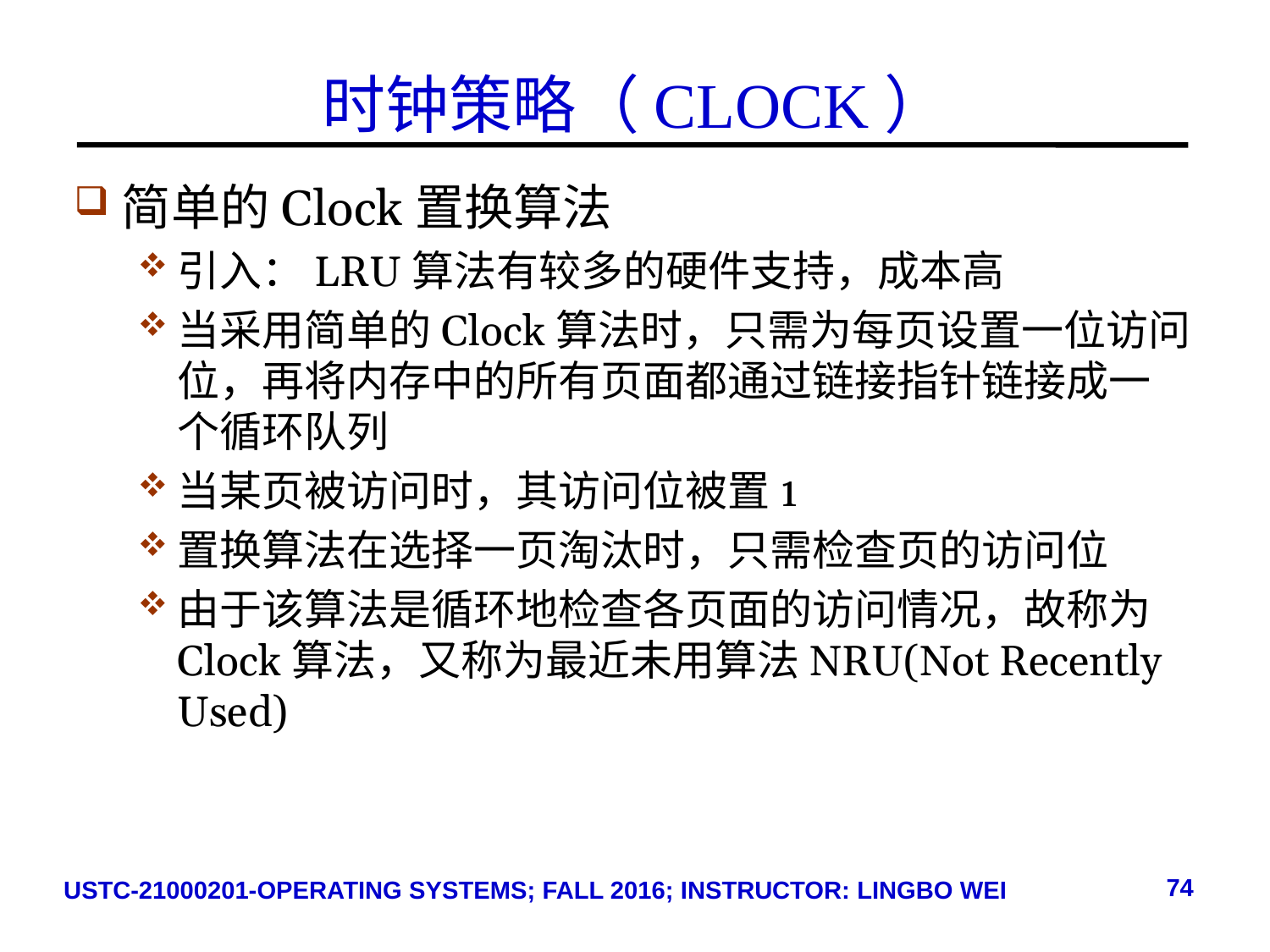

# 时钟策略（CLOCK）
简单的Clock置换算法
引入：LRU算法有较多的硬件支持，成本高
当采用简单的Clock算法时，只需为每页设置一位访问位，再将内存中的所有页面都通过链接指针链接成一个循环队列
当某页被访问时，其访问位被置1
置换算法在选择一页淘汰时，只需检查页的访问位
由于该算法是循环地检查各页面的访问情况，故称为Clock算法，又称为最近未用算法NRU(Not Recently Used)
74
USTC-21000201-OPERATING SYSTEMS; FALL 2016; INSTRUCTOR: LINGBO WEI